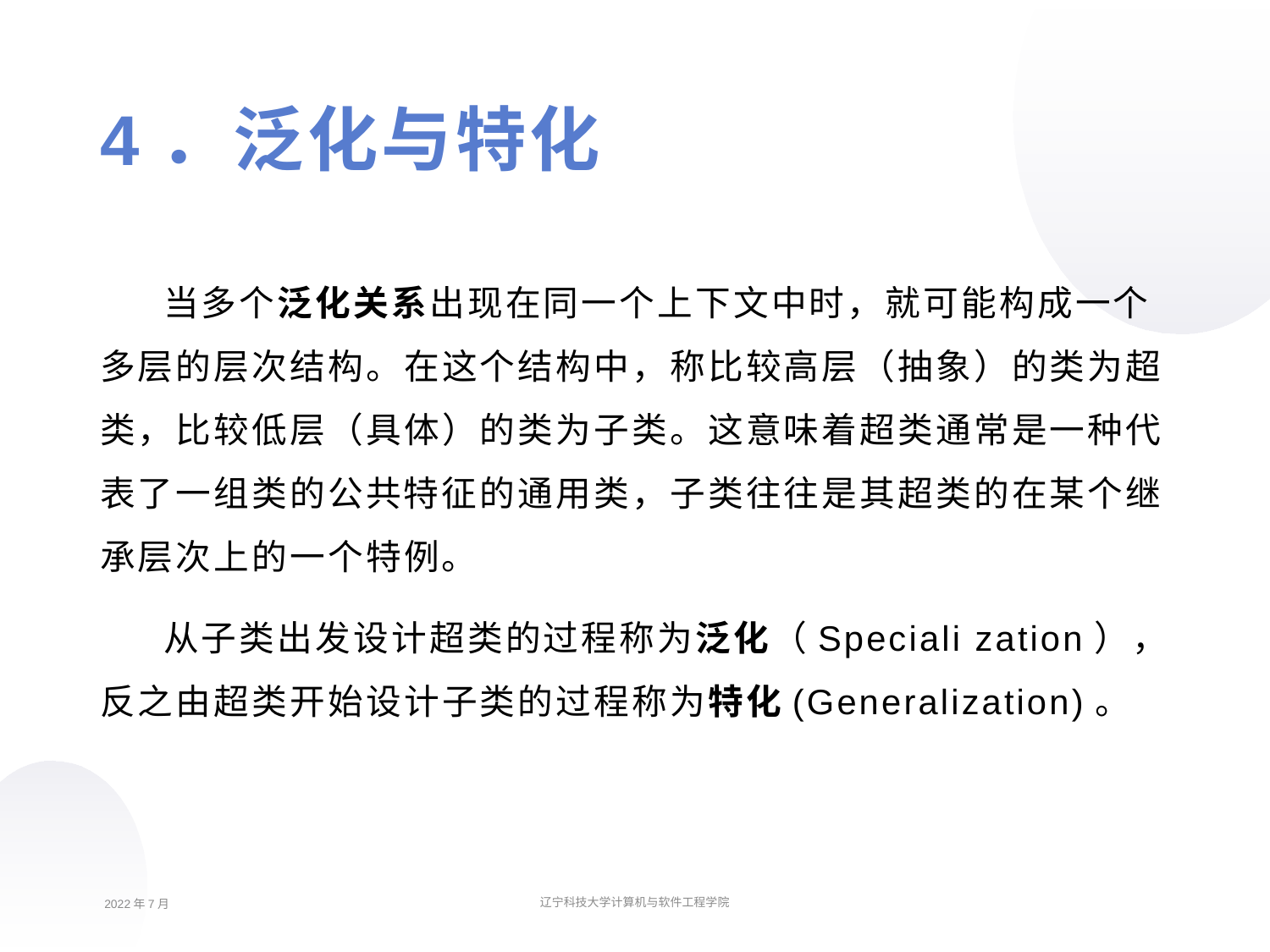

4．泛化与特化
当多个泛化关系出现在同一个上下文中时，就可能构成一个多层的层次结构。在这个结构中，称比较高层（抽象）的类为超类，比较低层（具体）的类为子类。这意味着超类通常是一种代表了一组类的公共特征的通用类，子类往往是其超类的在某个继承层次上的一个特例。
从子类出发设计超类的过程称为泛化（Speciali zation），反之由超类开始设计子类的过程称为特化(Generalization)。

2022年7月
辽宁科技大学计算机与软件工程学院
31